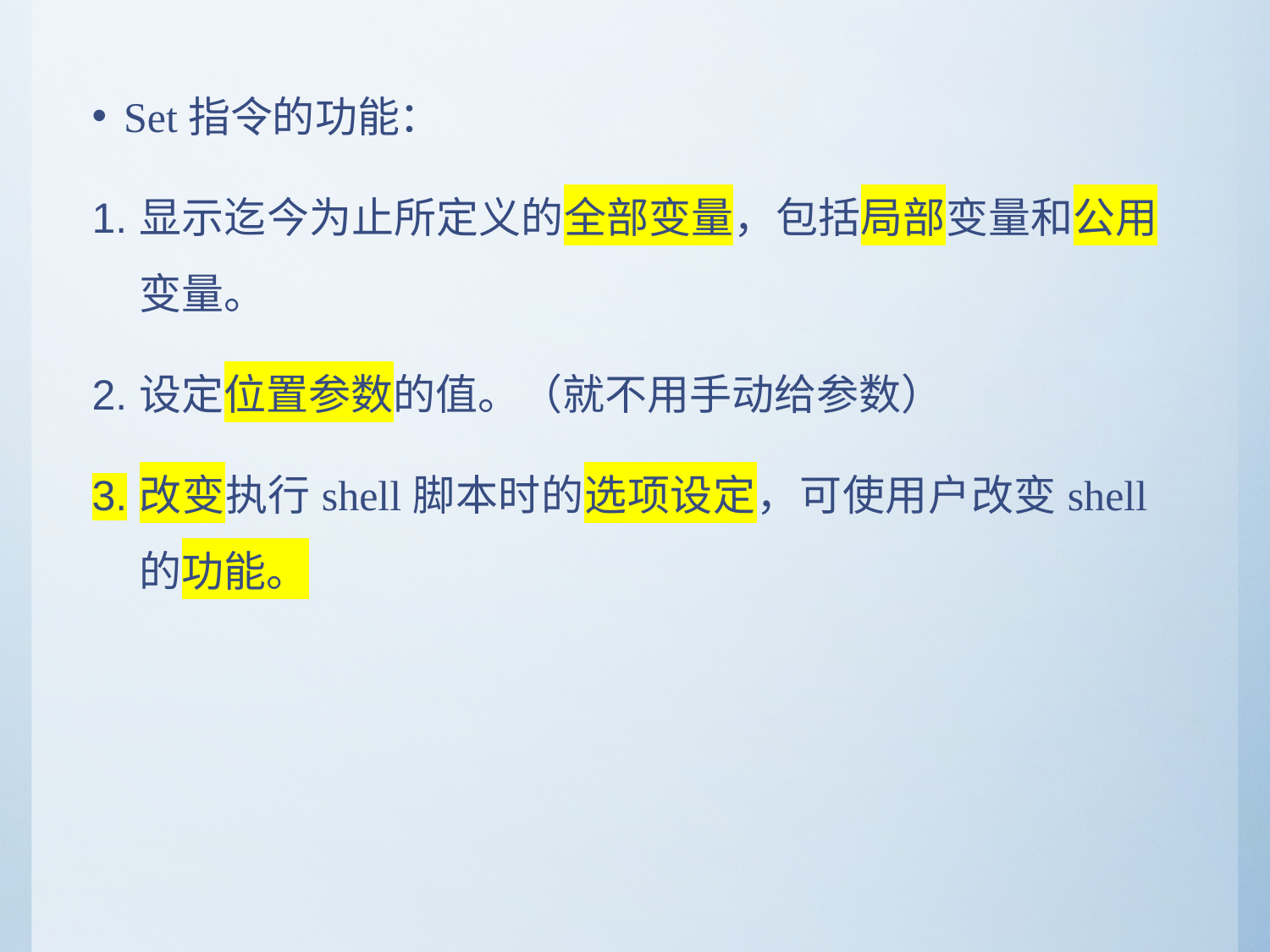

Set指令的功能：
显示迄今为止所定义的全部变量，包括局部变量和公用变量。
设定位置参数的值。（就不用手动给参数）
改变执行shell脚本时的选项设定，可使用户改变shell的功能。